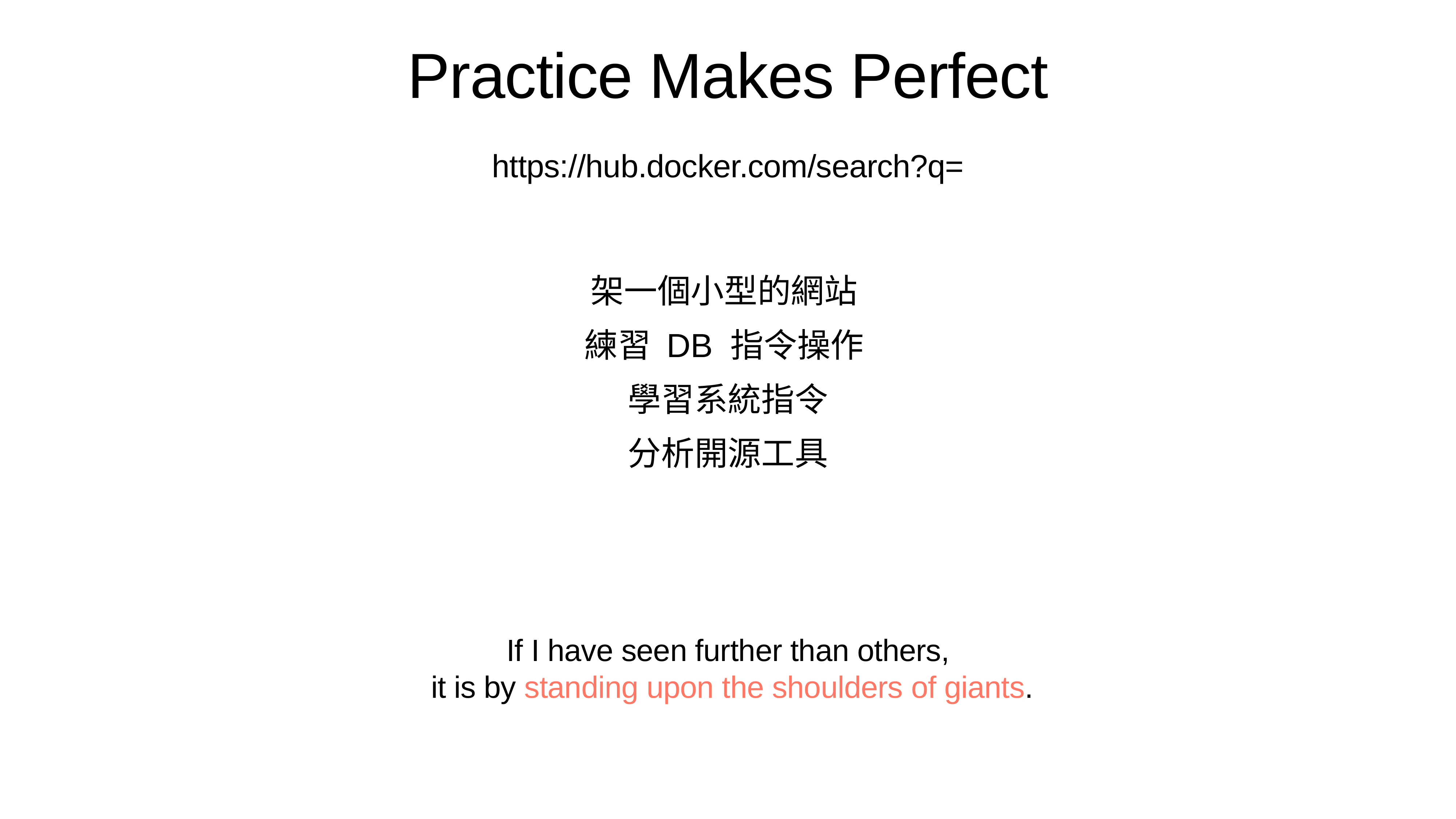

# Practice Makes Perfect
https://hub.docker.com/search?q=
架一個小型的網站
練習 DB 指令操作
學習系統指令
分析開源工具
If I have seen further than others,
 it is by standing upon the shoulders of giants.